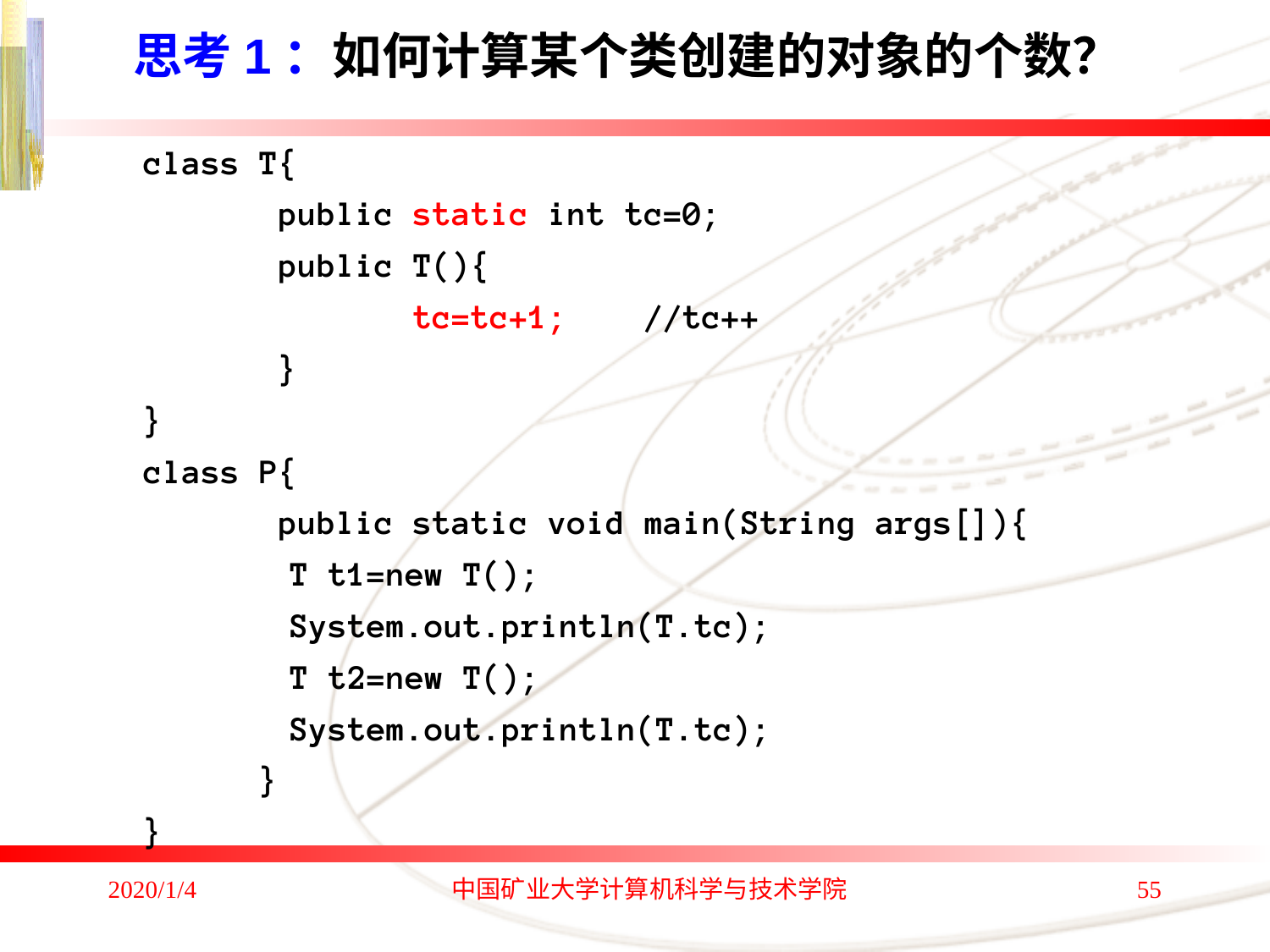

思考1：如何计算某个类创建的对象的个数？
class T{
       public static int tc=0;
       public T(){
              tc=tc+1;    //tc++
       }
}
class P{
       public static void main(String args[]){
    	 T t1=new T();
	 System.out.println(T.tc);
    	 T t2=new T();
	 System.out.println(T.tc);
      }
}
2020/1/4
中国矿业大学计算机科学与技术学院
55